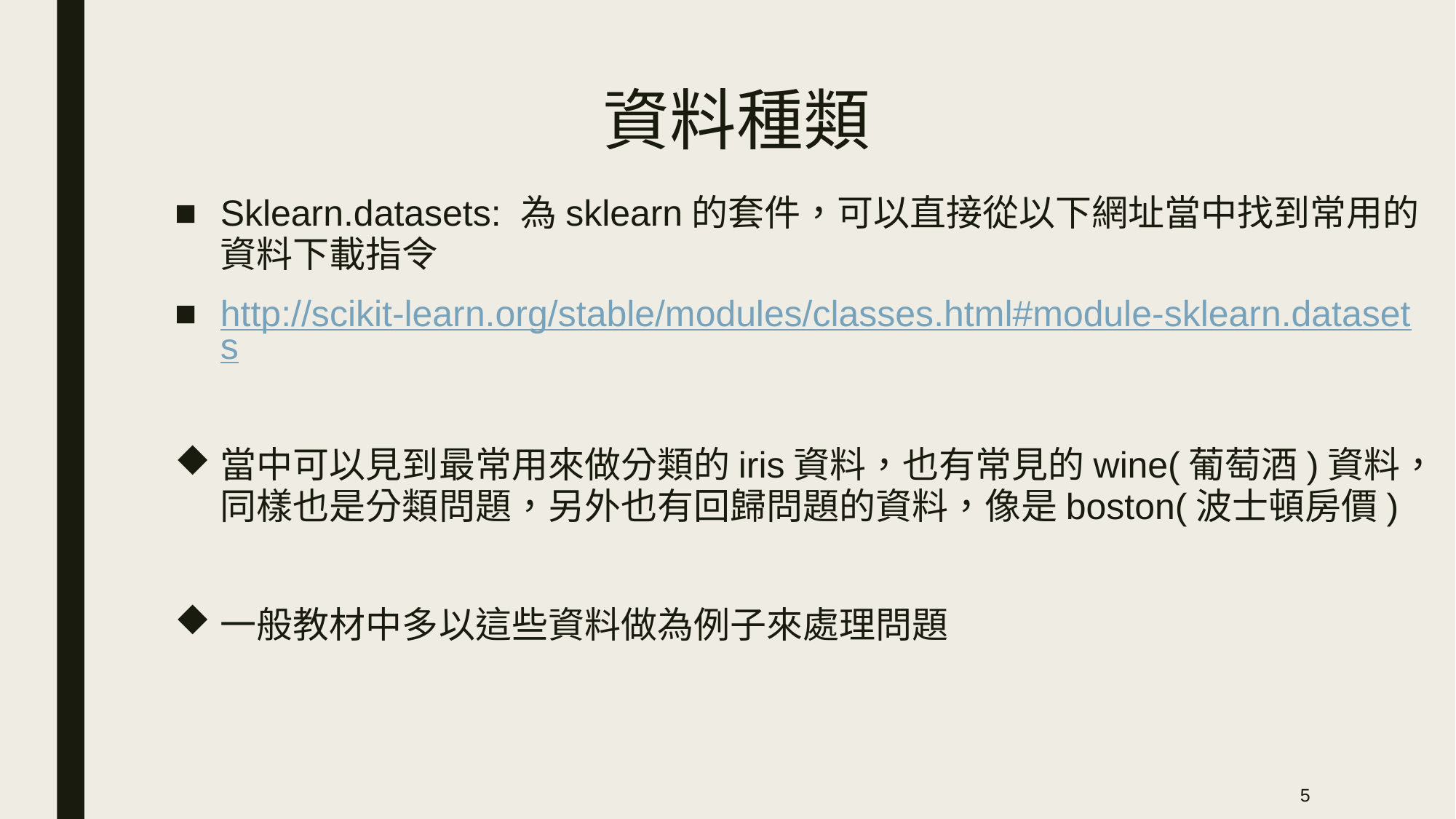

# 資料種類
Sklearn.datasets: 為sklearn的套件，可以直接從以下網址當中找到常用的資料下載指令
http://scikit-learn.org/stable/modules/classes.html#module-sklearn.datasets

當中可以見到最常用來做分類的iris資料，也有常見的wine(葡萄酒)資料，同樣也是分類問題，另外也有回歸問題的資料，像是boston(波士頓房價)

一般教材中多以這些資料做為例子來處理問題
5